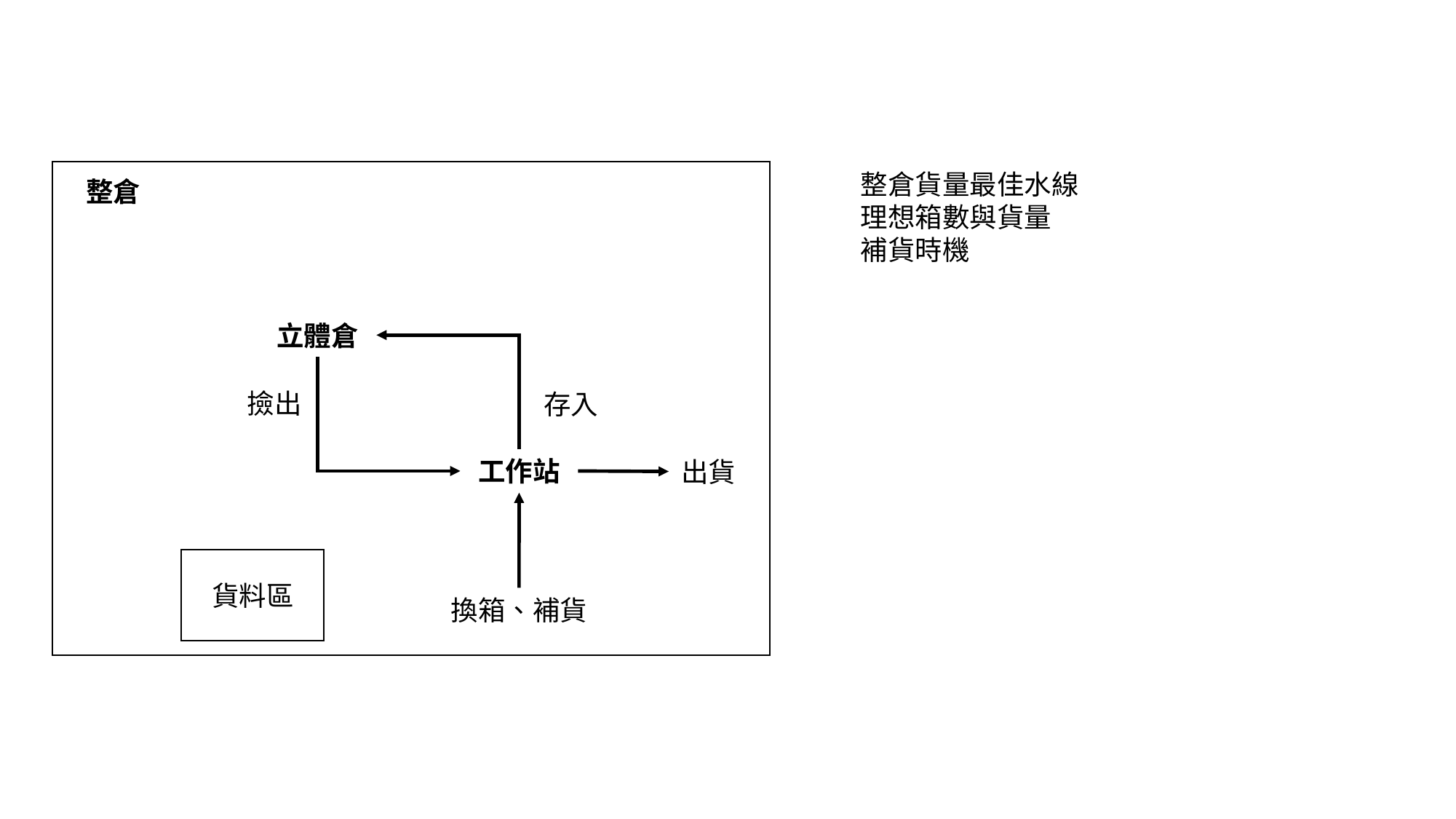

整倉貨量最佳水線
理想箱數與貨量
補貨時機
整倉
立體倉
撿出
存入
工作站
出貨
貨料區
換箱、補貨